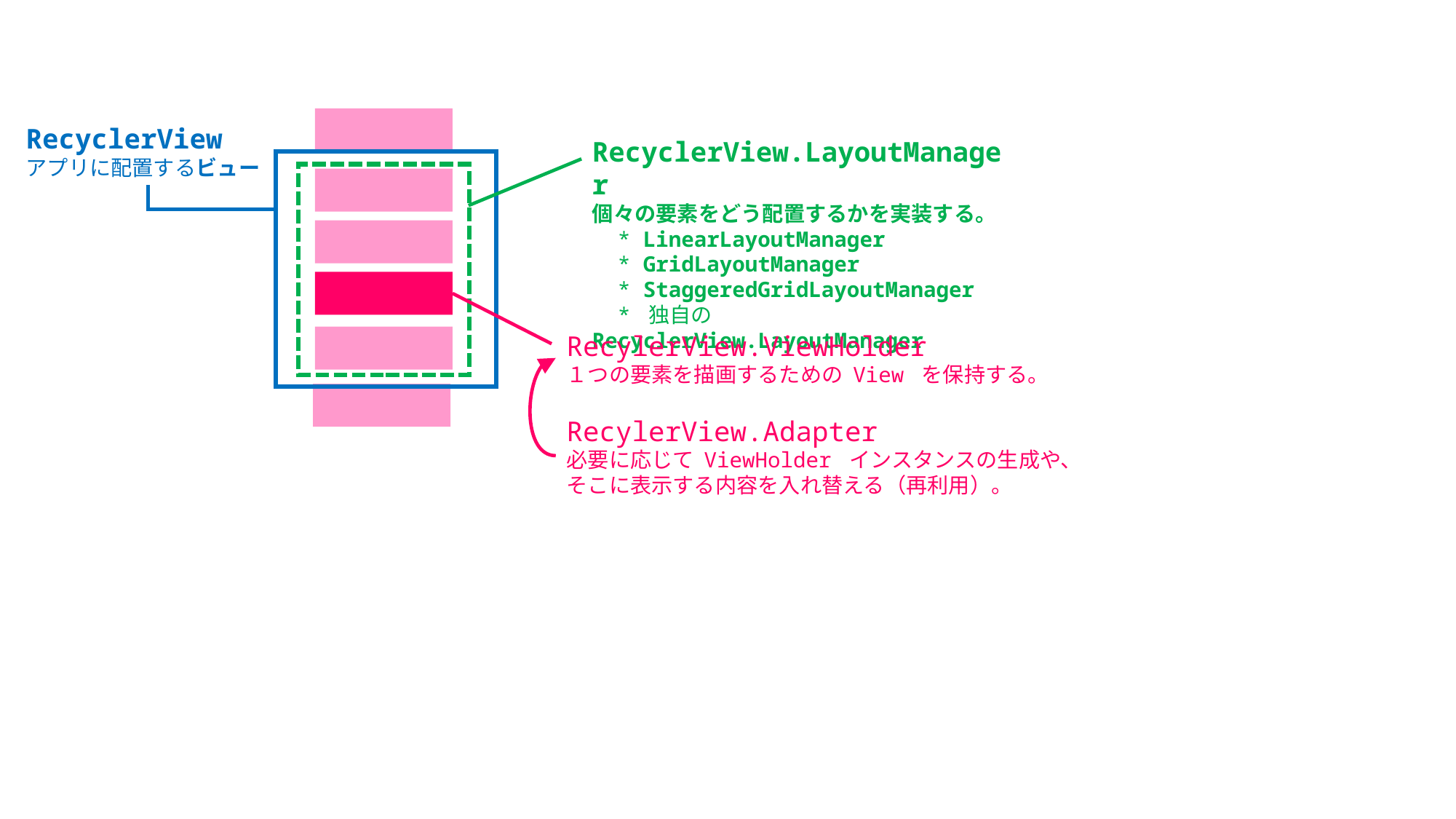

RecyclerView
アプリに配置するビュー
RecyclerView.LayoutManager
個々の要素をどう配置するかを実装する。
  * LinearLayoutManager
  * GridLayoutManager
  * StaggeredGridLayoutManager
  * 独自の RecyclerView.LayoutManager

RecylerView.ViewHolder
１つの要素を描画するための View を保持する。

RecylerView.Adapter
必要に応じて ViewHolder インスタンスの生成や、
そこに表示する内容を入れ替える（再利用）。